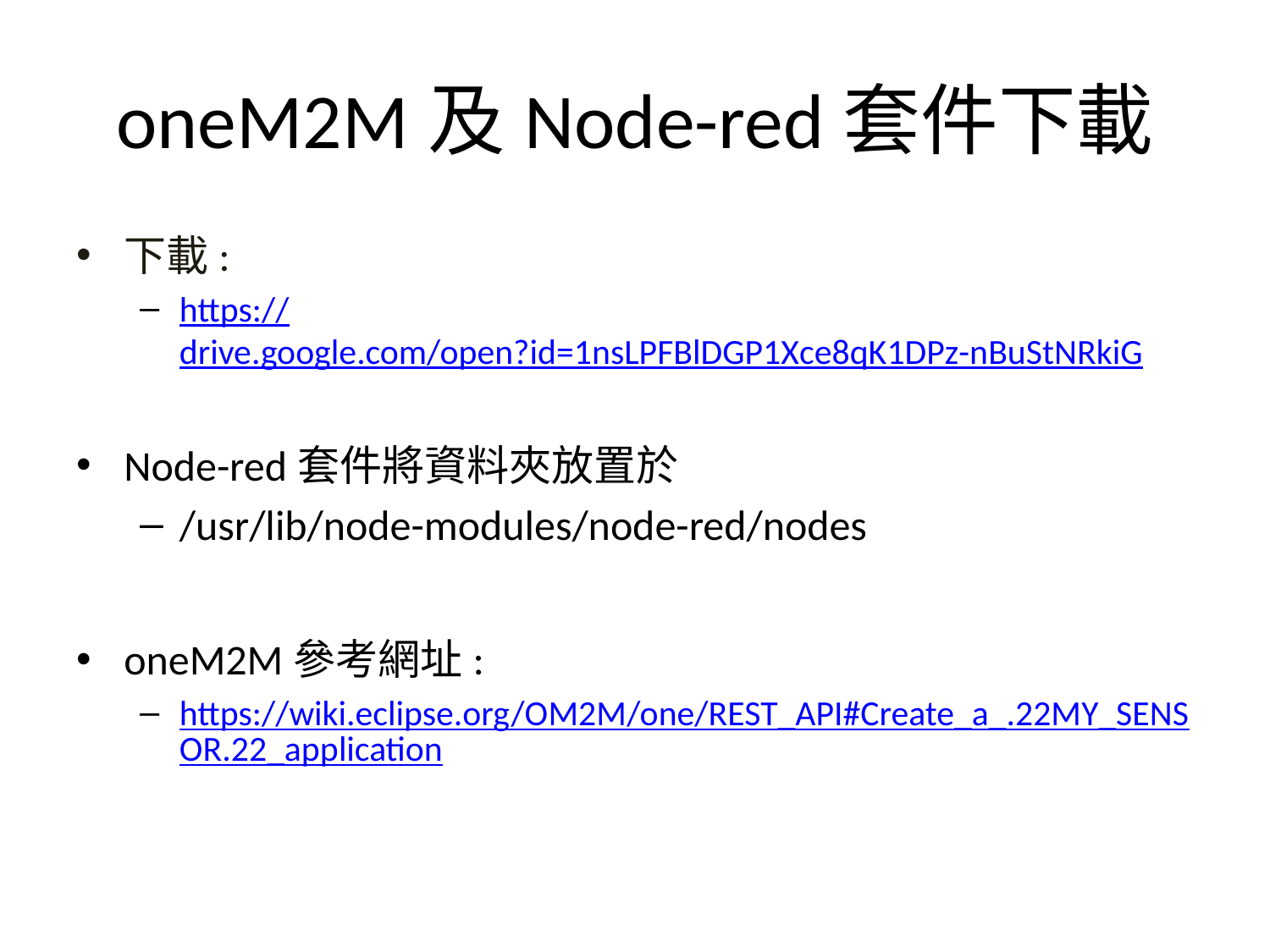

# oneM2M及Node-red套件下載
下載:
https://drive.google.com/open?id=1nsLPFBlDGP1Xce8qK1DPz-nBuStNRkiG

Node-red套件將資料夾放置於
/usr/lib/node-modules/node-red/nodes

oneM2M參考網址:
https://wiki.eclipse.org/OM2M/one/REST_API#Create_a_.22MY_SENSOR.22_application